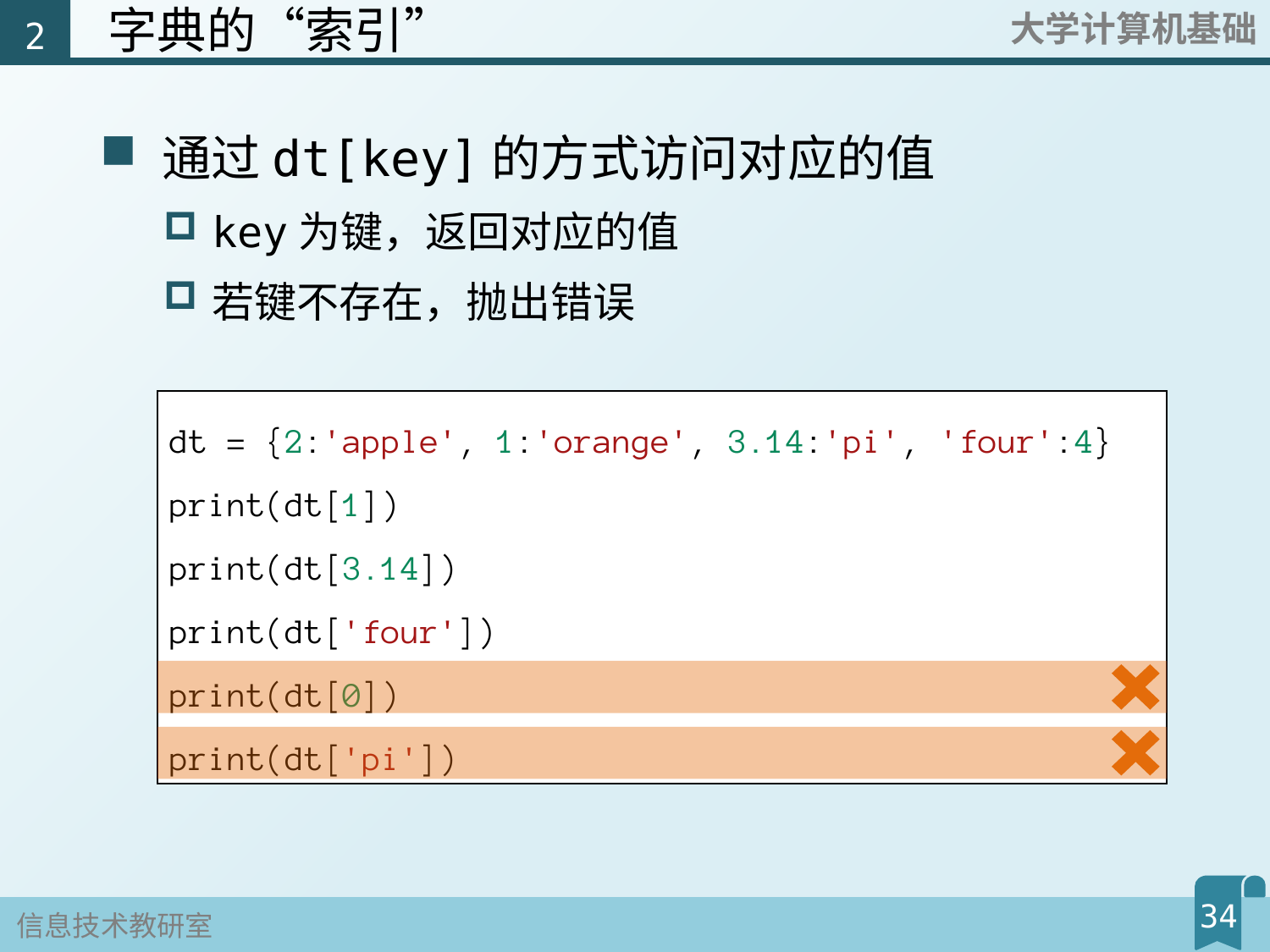

2
# 字典的“索引”
通过dt[key]的方式访问对应的值
key为键，返回对应的值
若键不存在，抛出错误
dt = {2:'apple', 1:'orange', 3.14:'pi', 'four':4}
print(dt[1])
print(dt[3.14])
print(dt['four'])
print(dt[0])
print(dt['pi'])

34